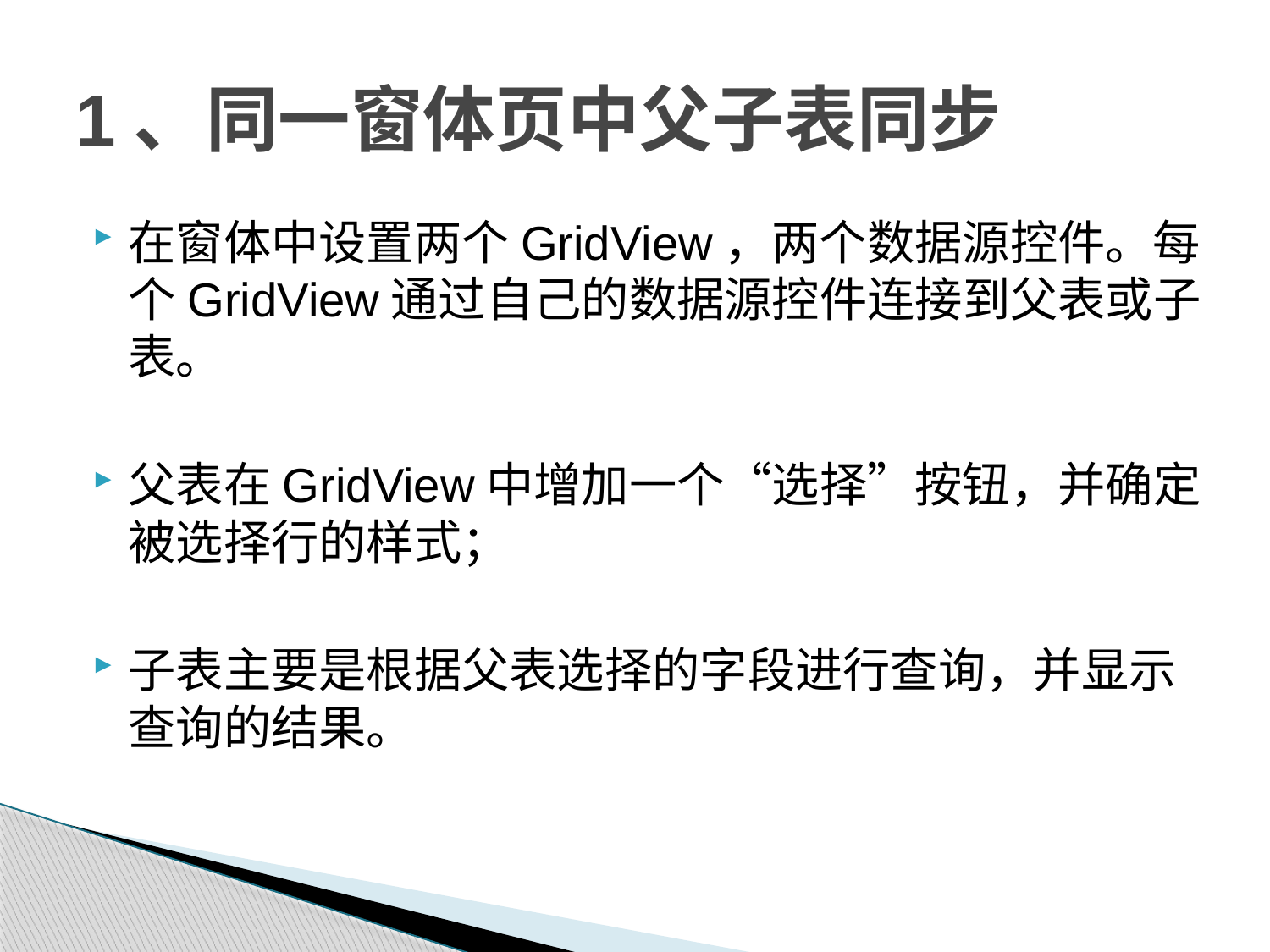

# 1、同一窗体页中父子表同步
在窗体中设置两个GridView，两个数据源控件。每个GridView通过自己的数据源控件连接到父表或子表。

父表在GridView中增加一个“选择”按钮，并确定被选择行的样式；

子表主要是根据父表选择的字段进行查询，并显示查询的结果。